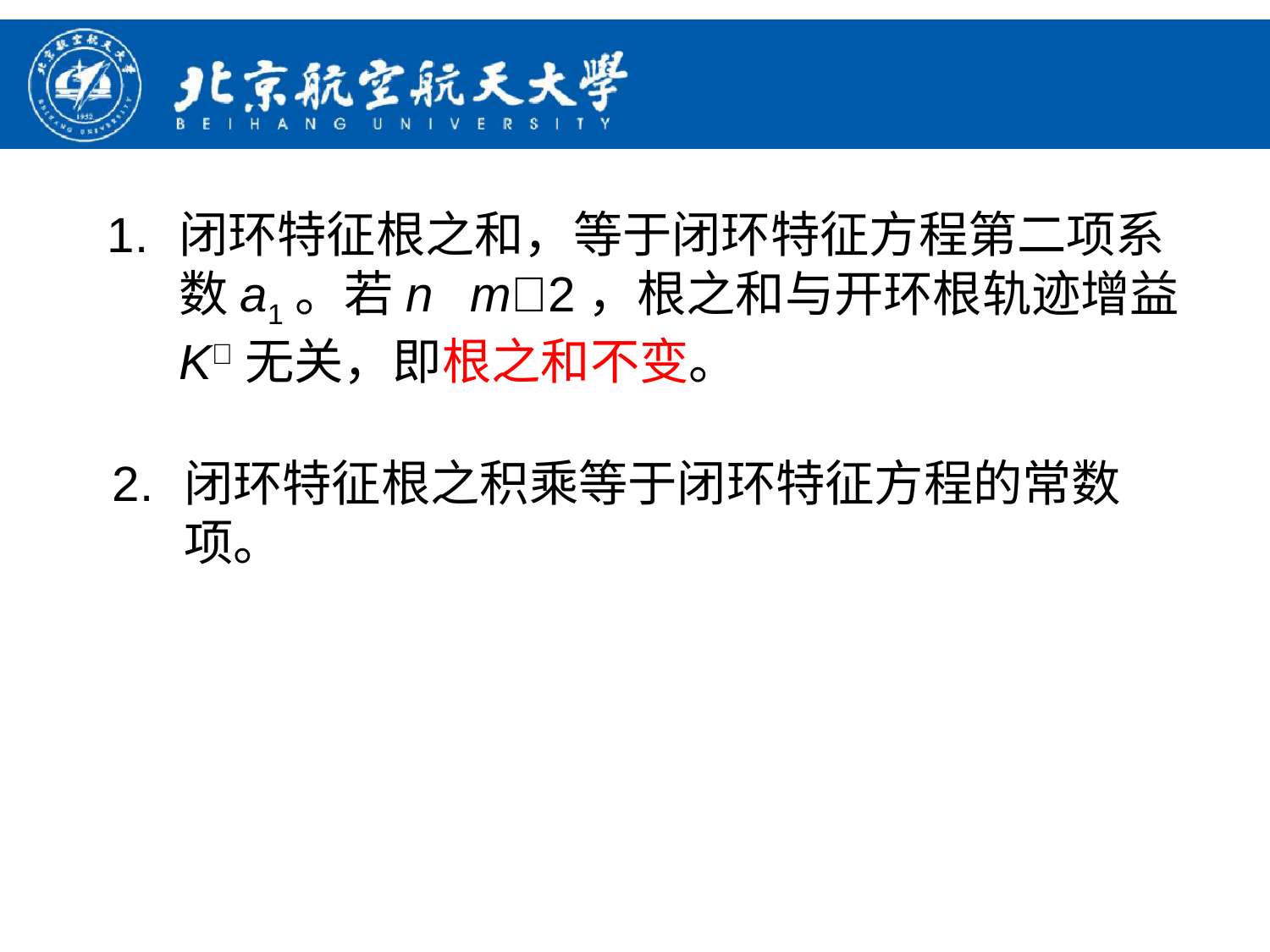

闭环特征根之和，等于闭环特征方程第二项系数a1。若n−m≥2，根之和与开环根轨迹增益K∗无关，即根之和不变。
闭环特征根之积乘等于闭环特征方程的常数项。